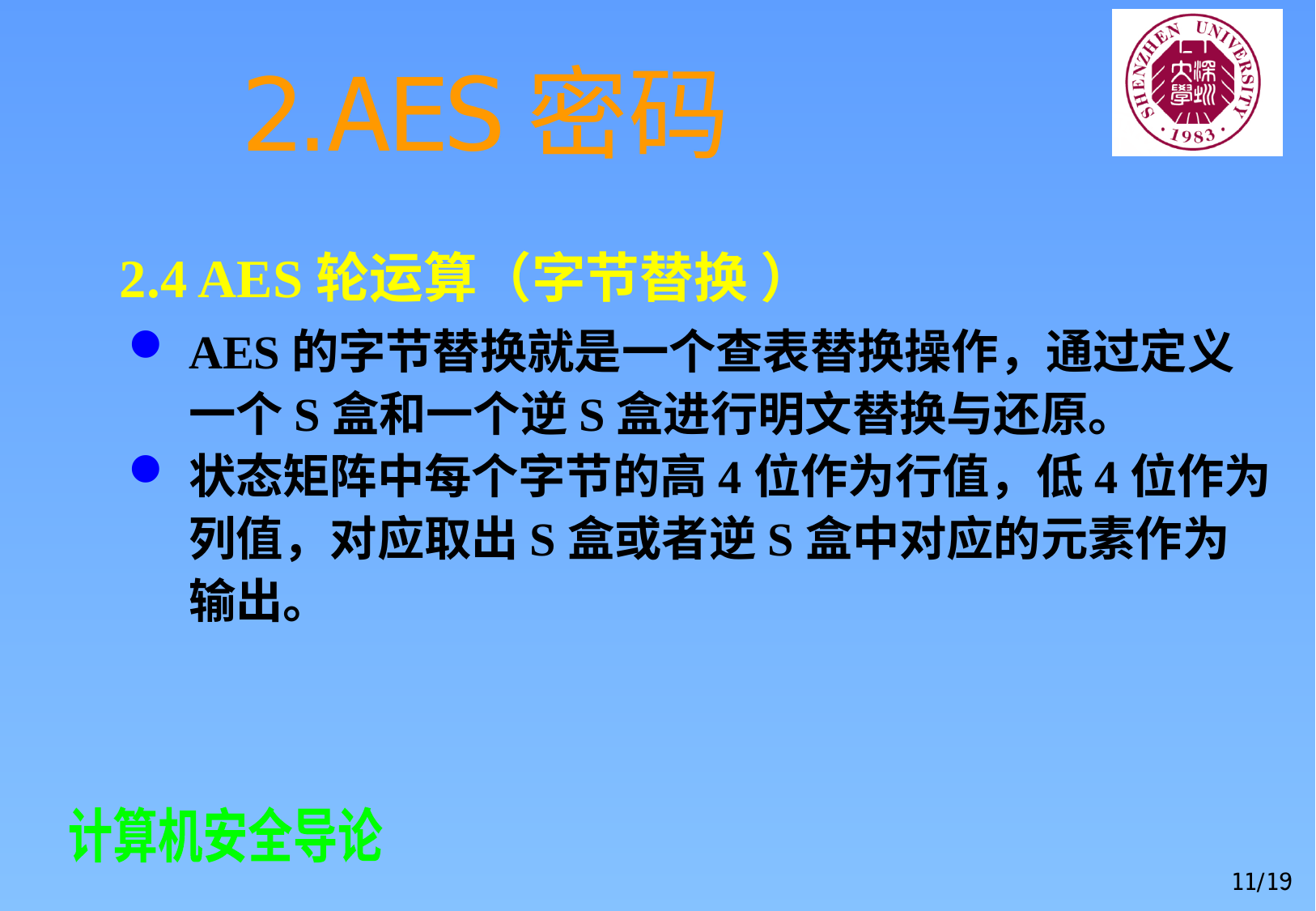

# 2.AES密码
2.4 AES轮运算（字节替换 ）
AES的字节替换就是一个查表替换操作，通过定义一个S盒和一个逆S盒进行明文替换与还原。
状态矩阵中每个字节的高4位作为行值，低4位作为列值，对应取出S盒或者逆S盒中对应的元素作为输出。
11/19